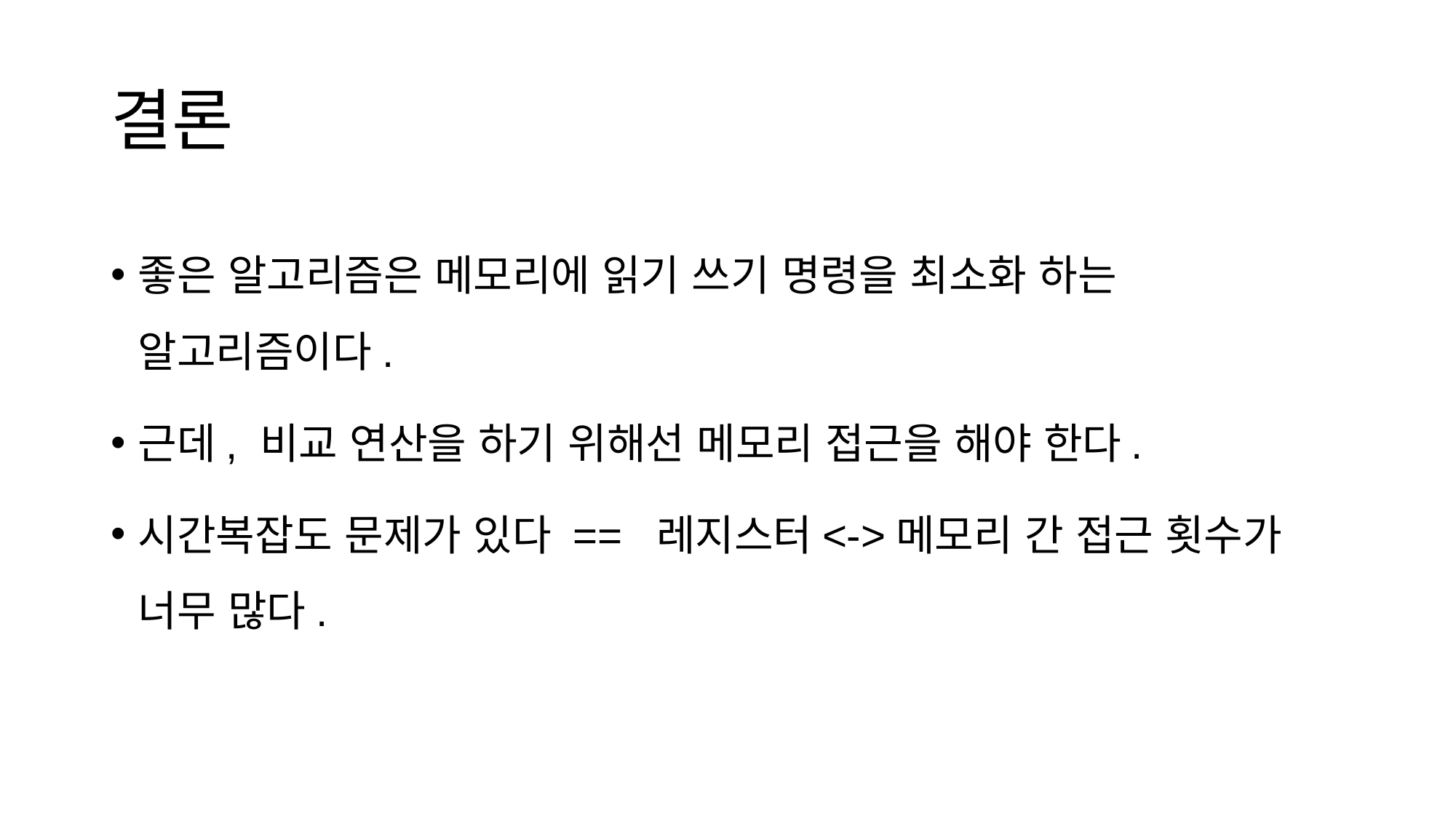

# 결론
좋은 알고리즘은 메모리에 읽기 쓰기 명령을 최소화 하는 알고리즘이다.
근데, 비교 연산을 하기 위해선 메모리 접근을 해야 한다.
시간복잡도 문제가 있다 ==  레지스터<->메모리 간 접근 횟수가 너무 많다.